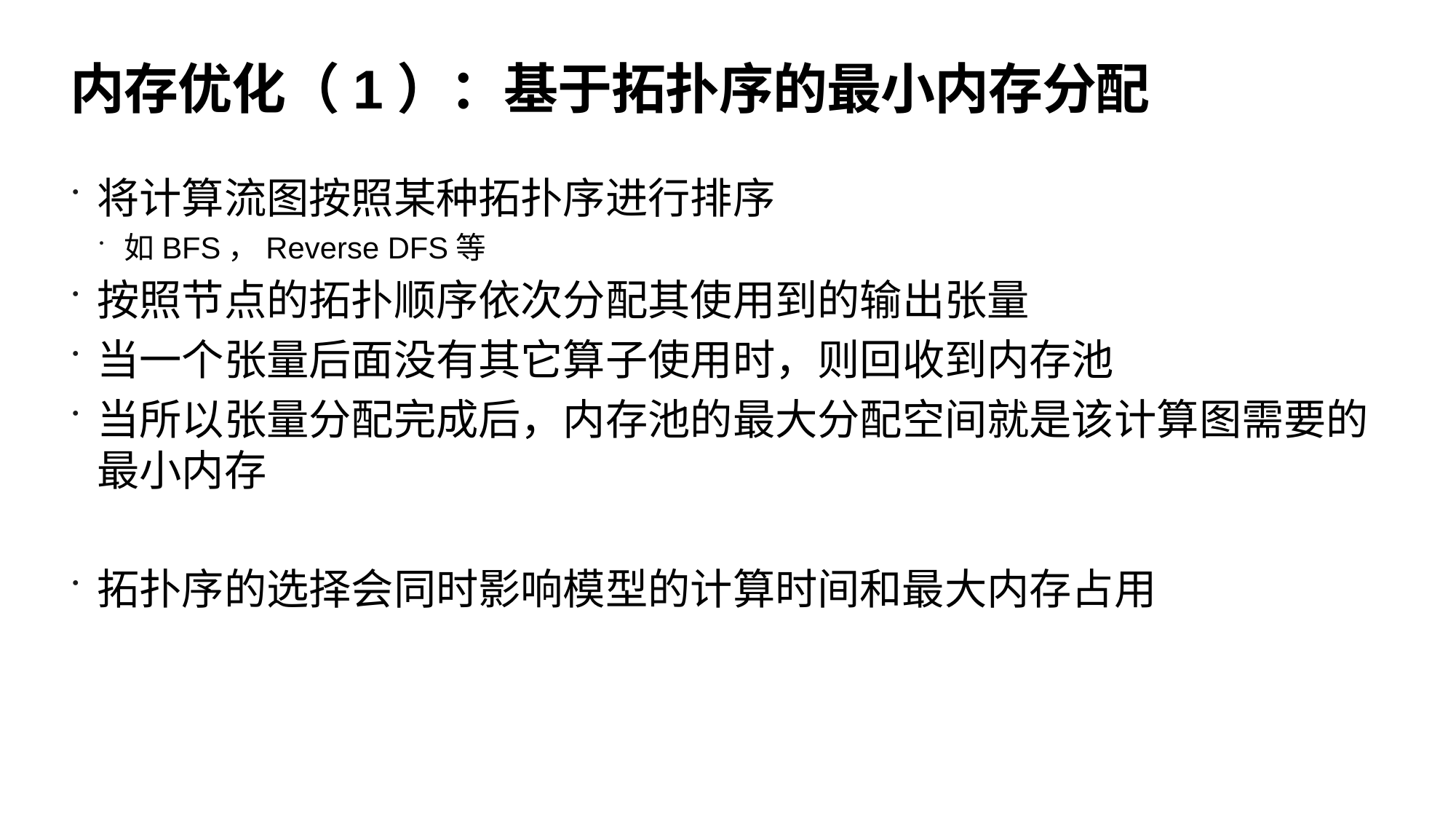

20
# 内存优化（1）：基于拓扑序的最小内存分配
将计算流图按照某种拓扑序进行排序
如BFS，Reverse DFS等
按照节点的拓扑顺序依次分配其使用到的输出张量
当一个张量后面没有其它算子使用时，则回收到内存池
当所以张量分配完成后，内存池的最大分配空间就是该计算图需要的最小内存

拓扑序的选择会同时影响模型的计算时间和最大内存占用